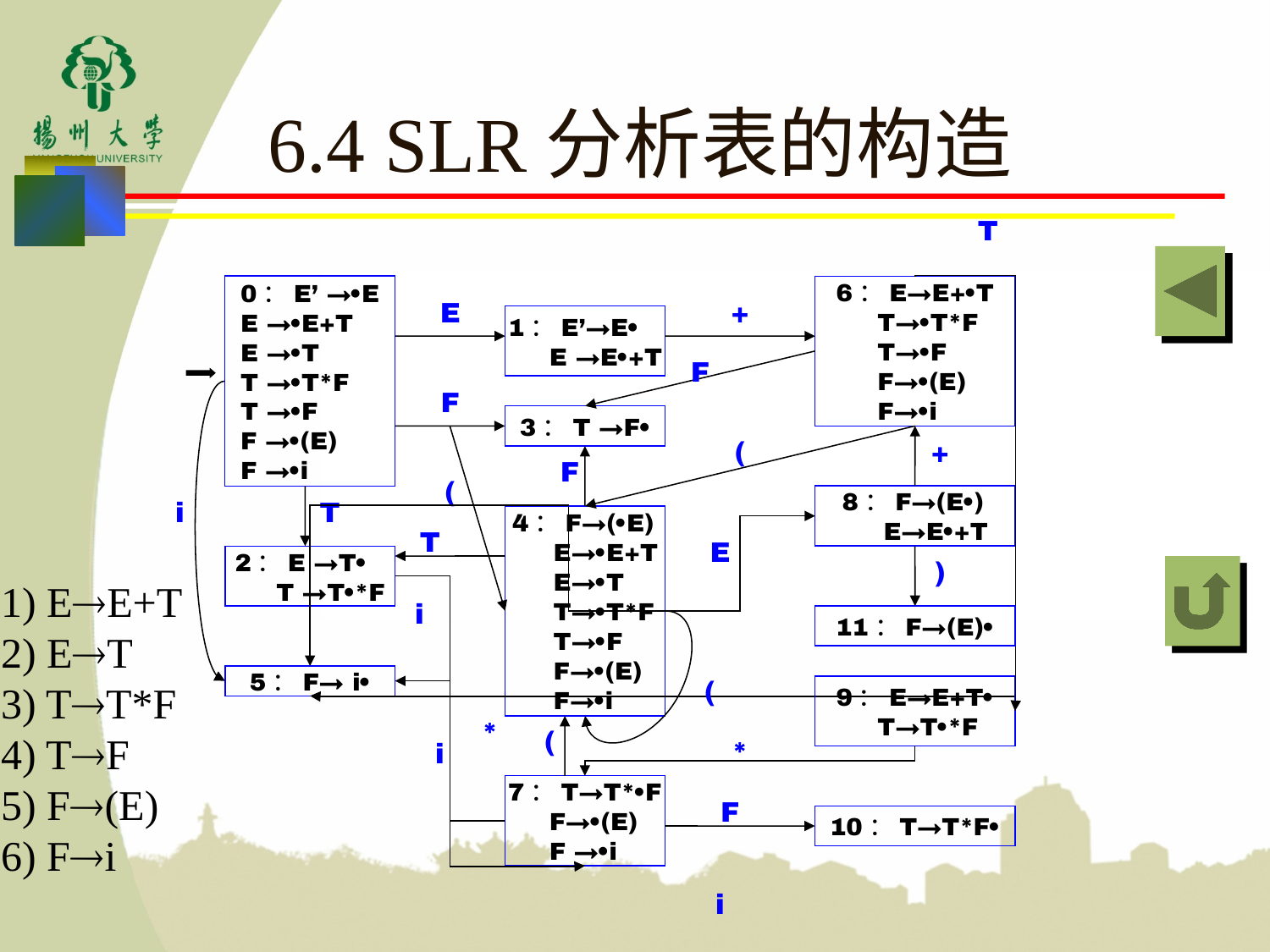

# 6.4 SLR分析表的构造
T

0：E’ →•E
E →•E+T
E →•T
T →•T*F
T →•F
F →•(E)
F →•i
6：E→E+•T
     T→•T*F
     T→•F
     F→•(E)
     F→•i
E
+
1：E’→E•
     E →E•+T

F

F
3：T →F•

(
+

F
(
8：F→(E•)
     E→E•+T

i
T
4：F→(•E)
     E→•E+T
     E→•T
     T→•T*F
     T→•F
     F→•(E)
     F→•i
T
E
2：E →T•
     T →T•*F

)

1) E→E+T
2) E→T
3) T→T*F
4) T→F
5) F→(E)
6) F→i
i
11：F→(E)•
5：F→ i•
(
9：E→E+T•
     T→T•*F
*

(
i
*
7：T→T*•F
     F→•(E)
     F →•i
F
10：T→T*F•

i

62